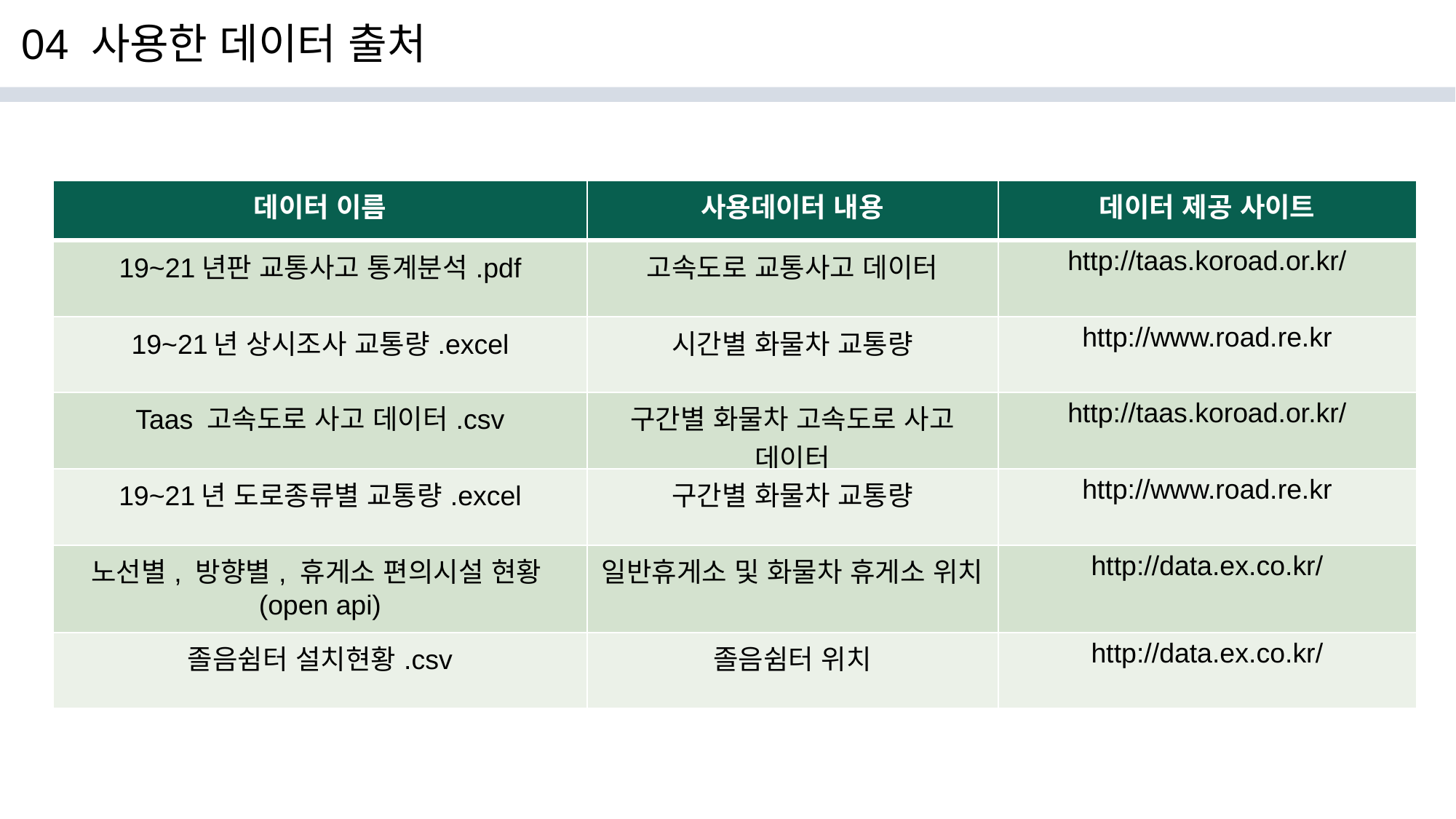

04 사용한 데이터 출처

| 데이터 이름 | 사용데이터 내용 | 데이터 제공 사이트 |
| --- | --- | --- |
| 19~21년판 교통사고 통계분석.pdf | 고속도로 교통사고 데이터 | http://taas.koroad.or.kr/ |
| 19~21년 상시조사 교통량.excel | 시간별 화물차 교통량 | http://www.road.re.kr |
| Taas 고속도로 사고 데이터.csv | 구간별 화물차 고속도로 사고 데이터 | http://taas.koroad.or.kr/ |
| 19~21년 도로종류별 교통량.excel | 구간별 화물차 교통량 | http://www.road.re.kr |
| 노선별, 방향별, 휴게소 편의시설 현황(open api) | 일반휴게소 및 화물차 휴게소 위치 | http://data.ex.co.kr/ |
| 졸음쉼터 설치현황.csv | 졸음쉼터 위치 | http://data.ex.co.kr/ |